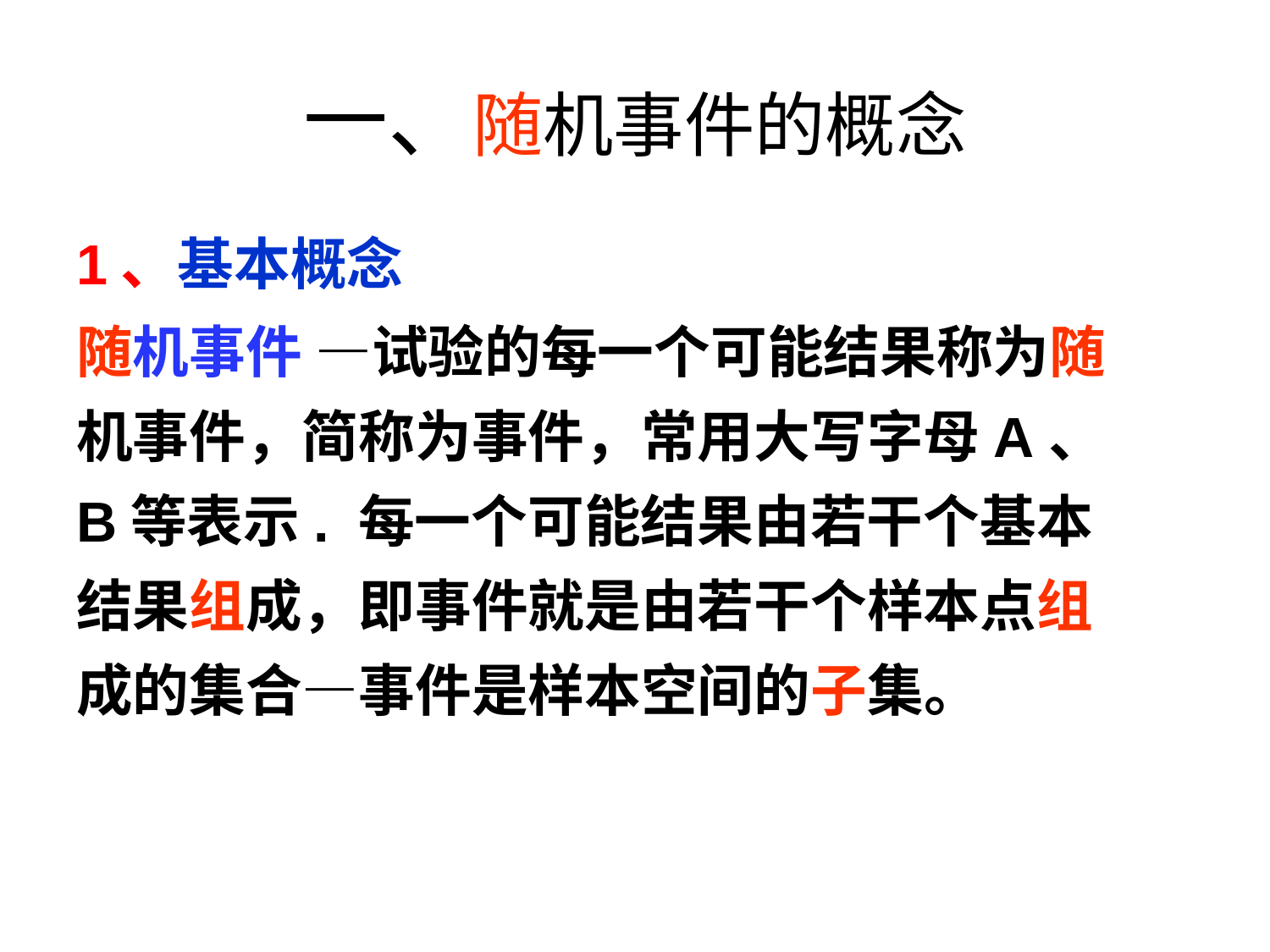

# 一、随机事件的概念
1、基本概念
随机事件 —试验的每一个可能结果称为随机事件，简称为事件，常用大写字母A、B等表示. 每一个可能结果由若干个基本结果组成，即事件就是由若干个样本点组成的集合—事件是样本空间的子集。